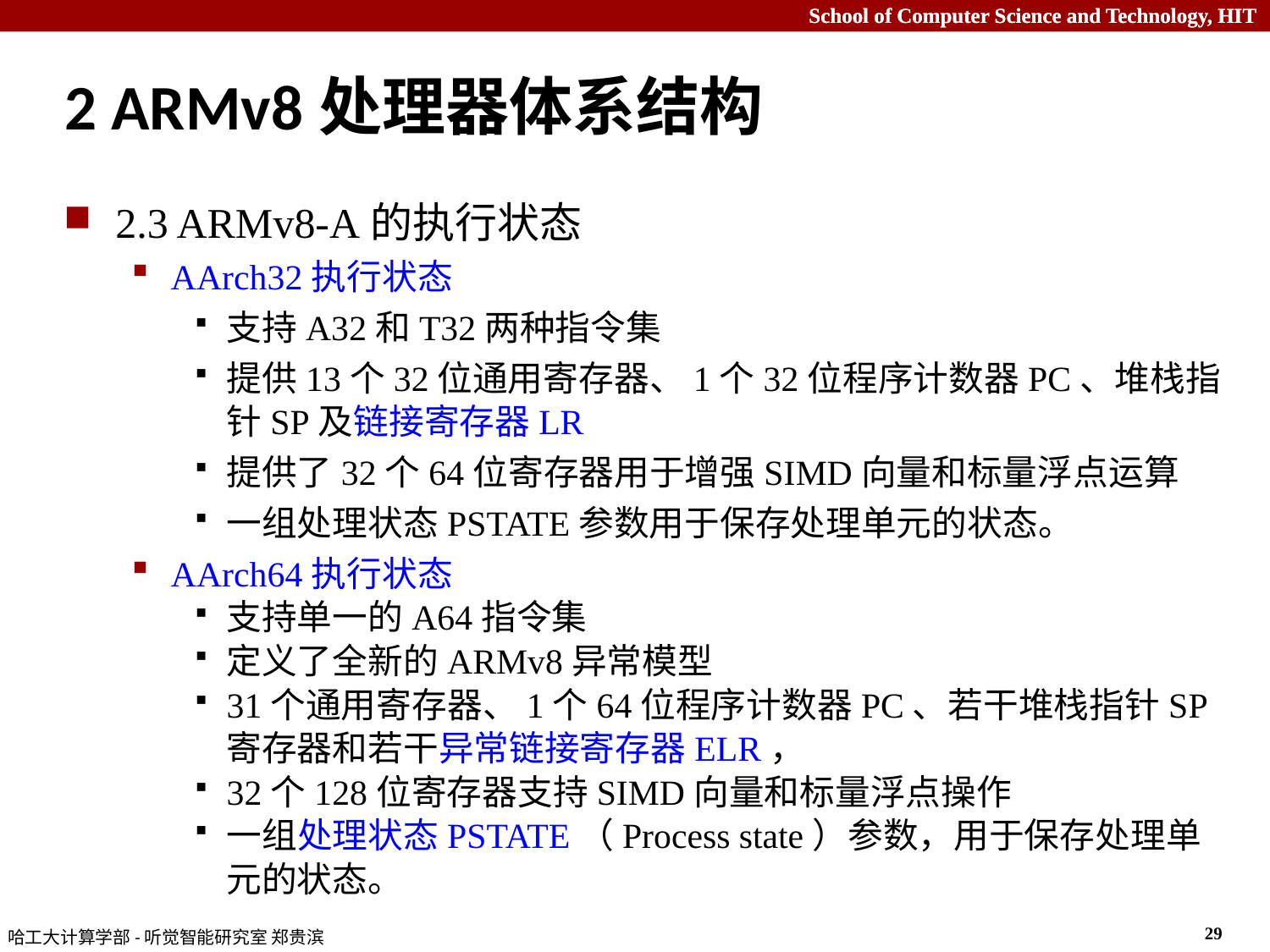

# 2 ARMv8处理器体系结构
2.3 ARMv8-A的执行状态
AArch32执行状态
支持A32和T32两种指令集
提供13个32位通用寄存器、1个32位程序计数器PC、堆栈指针SP及链接寄存器LR
提供了32个64位寄存器用于增强SIMD向量和标量浮点运算
一组处理状态PSTATE参数用于保存处理单元的状态。
AArch64执行状态
支持单一的A64指令集
定义了全新的ARMv8异常模型
31个通用寄存器、1个64位程序计数器PC、若干堆栈指针SP寄存器和若干异常链接寄存器ELR，
32个128位寄存器支持SIMD向量和标量浮点操作
一组处理状态PSTATE（Process state）参数，用于保存处理单元的状态。